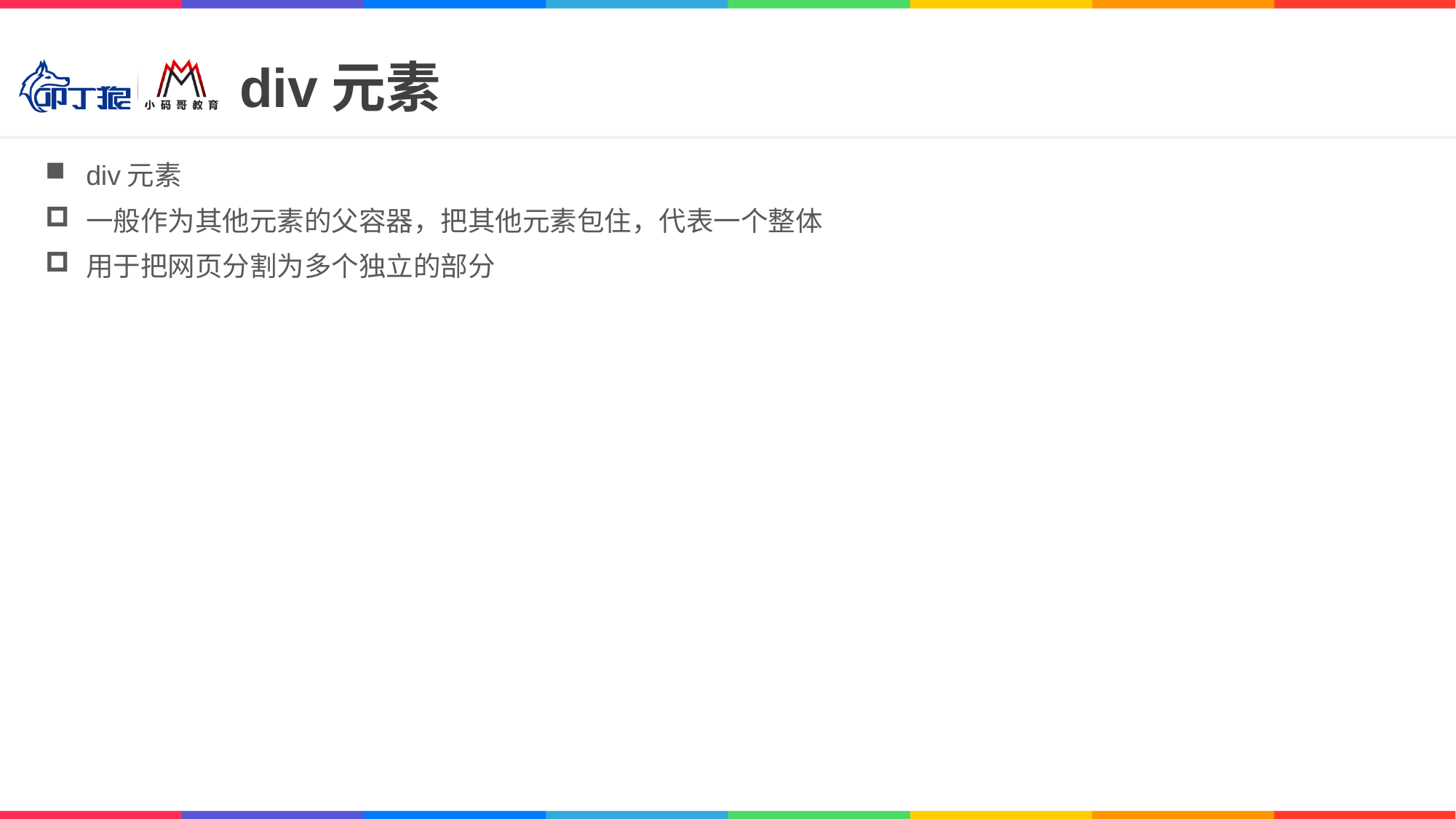

# div元素

div元素
一般作为其他元素的父容器，把其他元素包住，代表一个整体
用于把网页分割为多个独立的部分